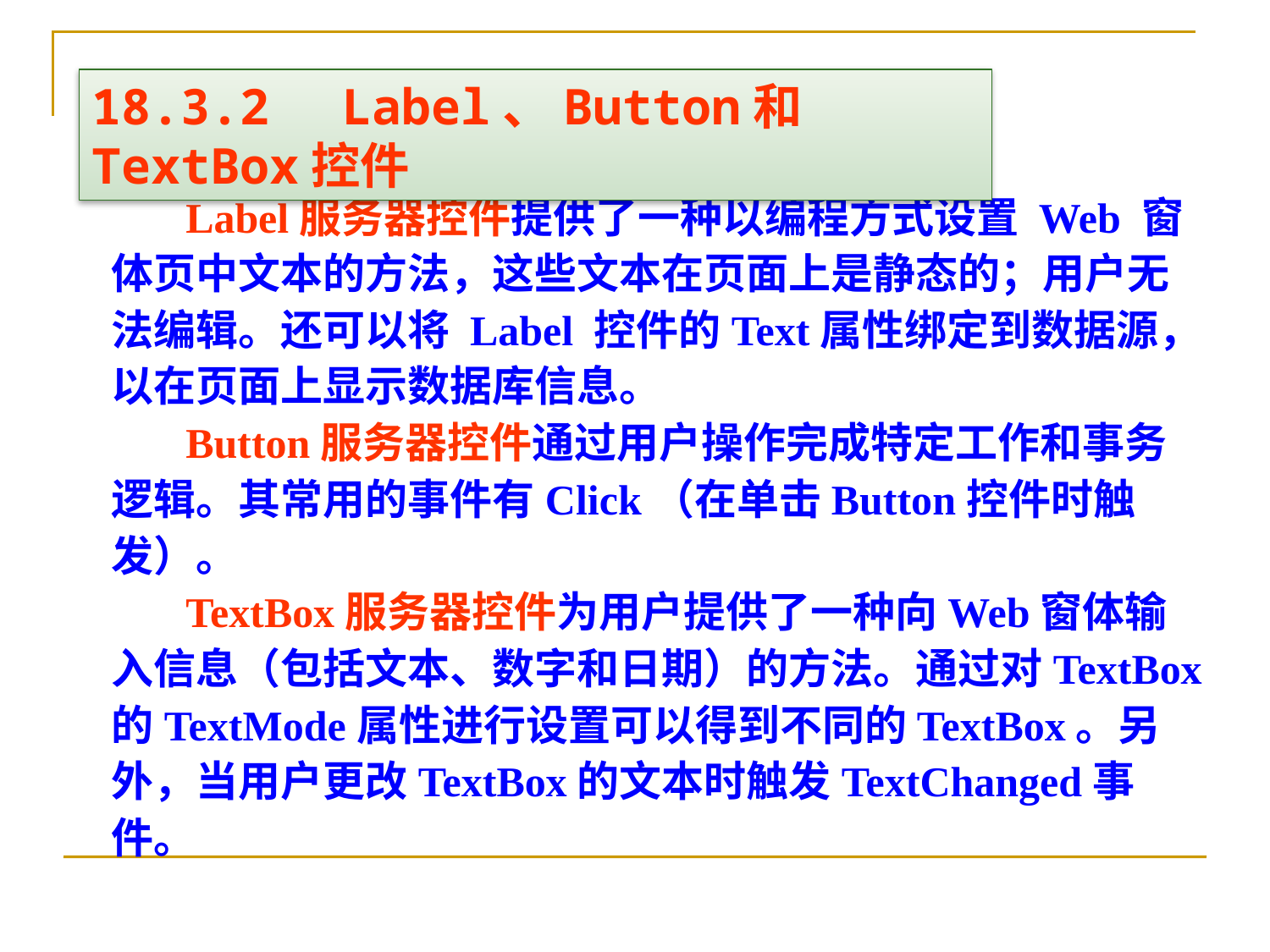

18.3.2　Label、Button和TextBox控件
       Label服务器控件提供了一种以编程方式设置 Web 窗体页中文本的方法，这些文本在页面上是静态的；用户无法编辑。还可以将 Label 控件的Text属性绑定到数据源，以在页面上显示数据库信息。
       Button服务器控件通过用户操作完成特定工作和事务逻辑。其常用的事件有Click（在单击Button控件时触发）。
       TextBox服务器控件为用户提供了一种向Web窗体输入信息（包括文本、数字和日期）的方法。通过对TextBox的TextMode属性进行设置可以得到不同的TextBox。另外，当用户更改TextBox的文本时触发TextChanged事件。